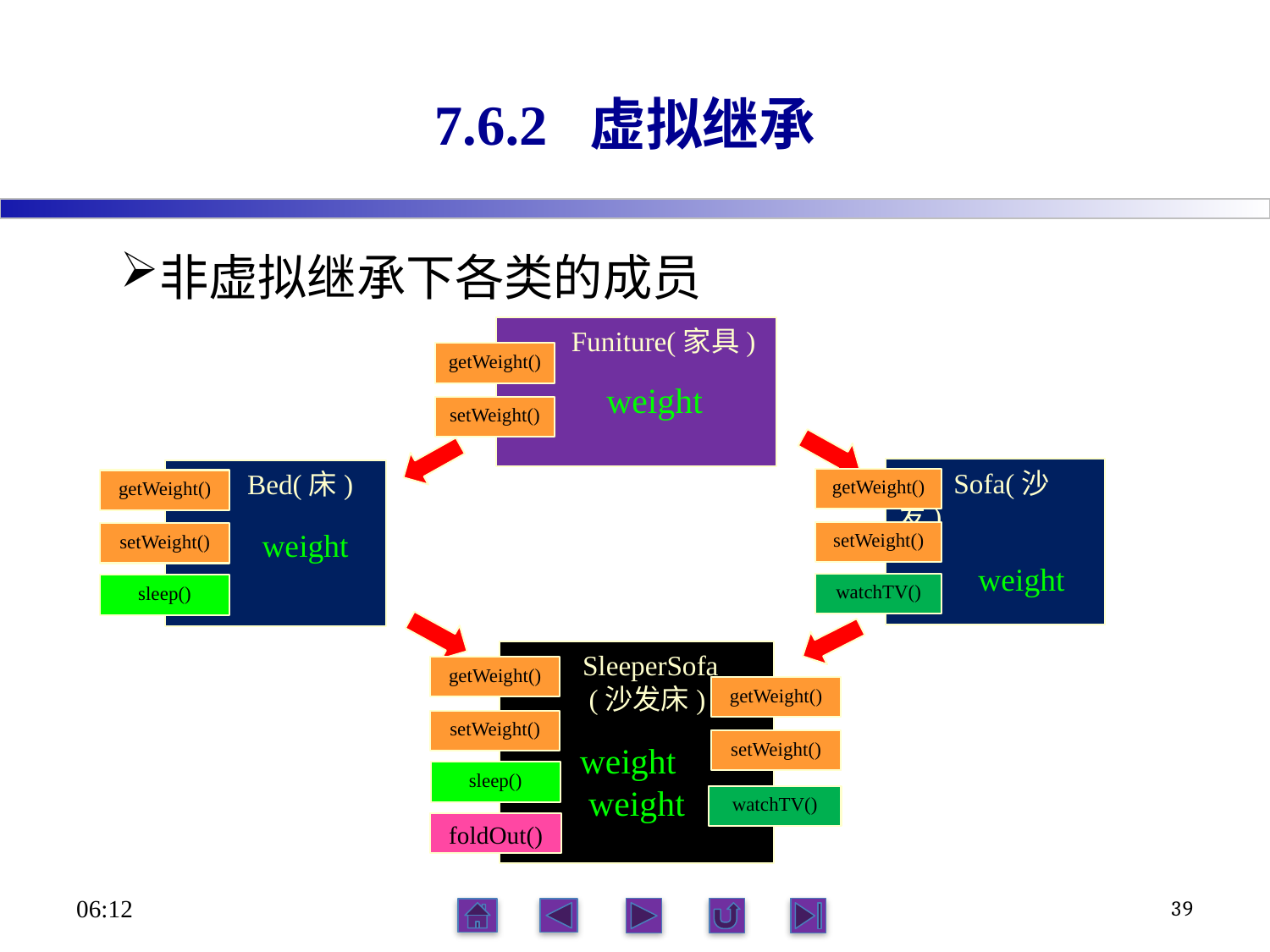

# 7.6.2  虚拟继承
非虚拟继承下各类的成员
         Funiture(家具)
           weight
getWeight()
setWeight()

        Sofa(沙发)

          weight
          Bed(床)

                weight

getWeight()
getWeight()
setWeight()
setWeight()
watchTV()
sleep()

    SleeperSofa
   (沙发床)

weight
weight

getWeight()
getWeight()
setWeight()
setWeight()
sleep()
watchTV()
foldOut()
06:12
39